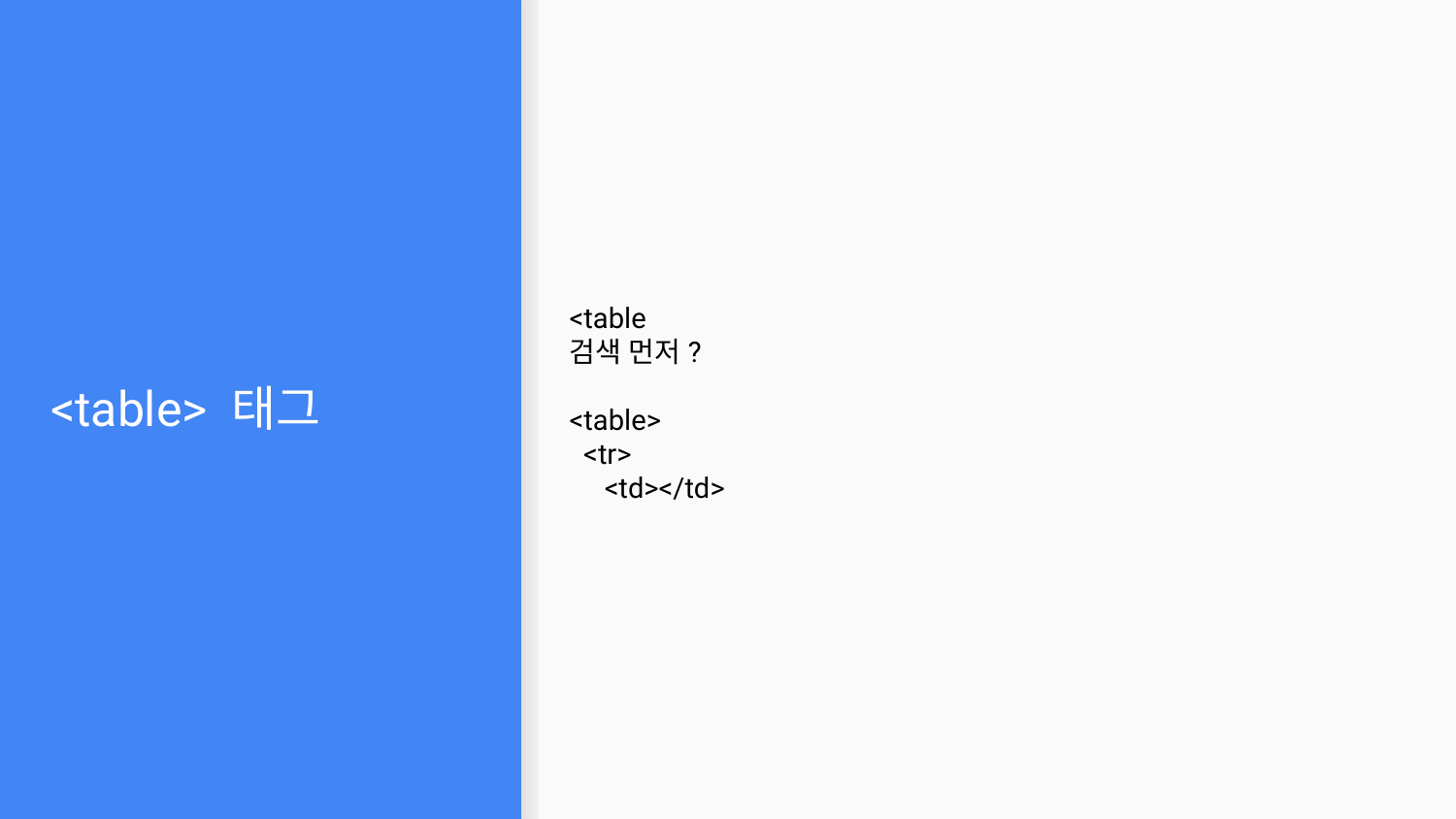

# <table> 태그
<table
검색 먼저?

<table>
  <tr>
     <td></td>